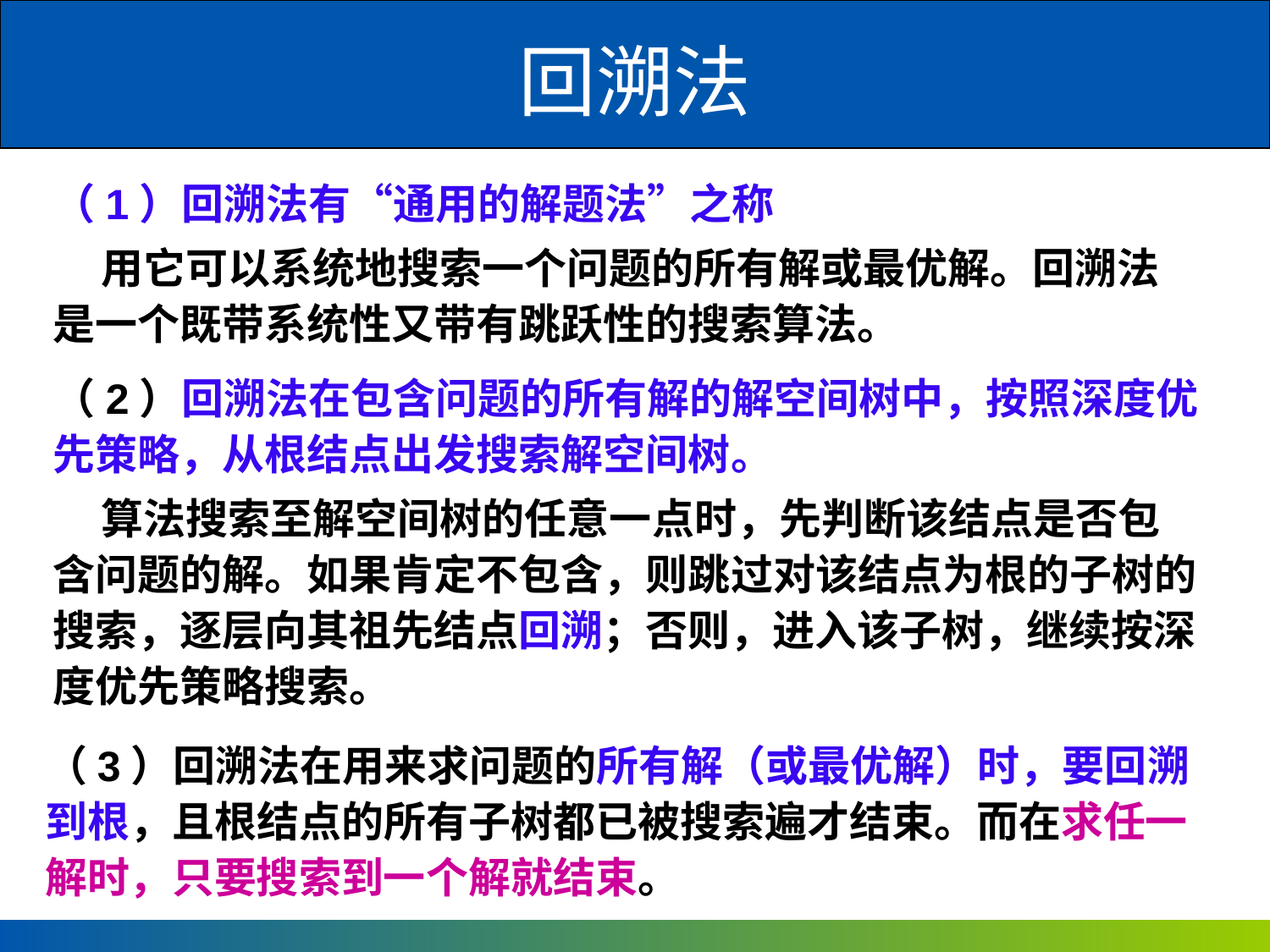

回溯法
（1）回溯法有“通用的解题法”之称
    用它可以系统地搜索一个问题的所有解或最优解。回溯法是一个既带系统性又带有跳跃性的搜索算法。
（2）回溯法在包含问题的所有解的解空间树中，按照深度优先策略，从根结点出发搜索解空间树。
    算法搜索至解空间树的任意一点时，先判断该结点是否包含问题的解。如果肯定不包含，则跳过对该结点为根的子树的搜索，逐层向其祖先结点回溯；否则，进入该子树，继续按深度优先策略搜索。
（3）回溯法在用来求问题的所有解（或最优解）时，要回溯到根，且根结点的所有子树都已被搜索遍才结束。而在求任一解时，只要搜索到一个解就结束。